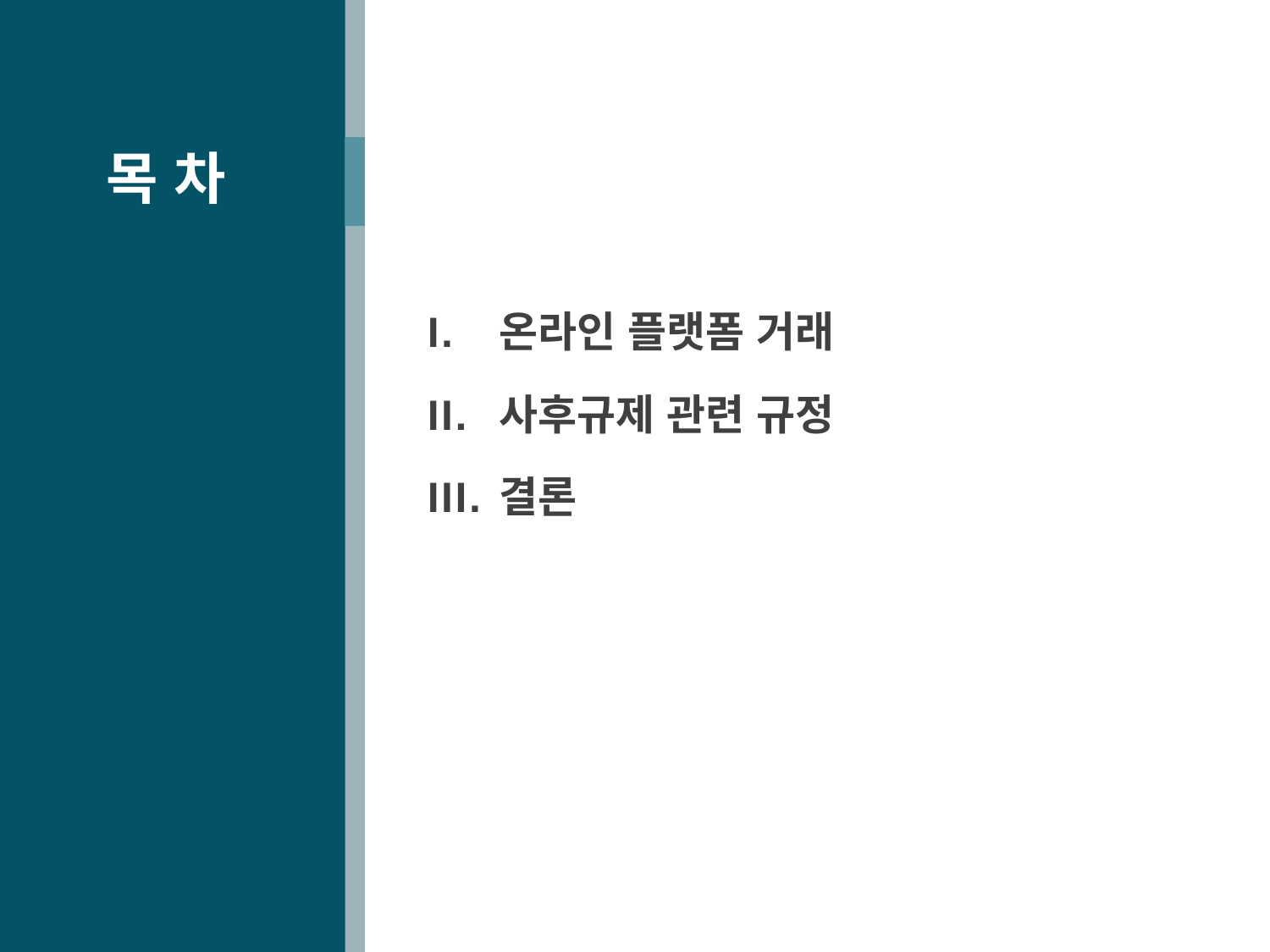

온라인 플랫폼 거래
사후규제 관련 규정
결론